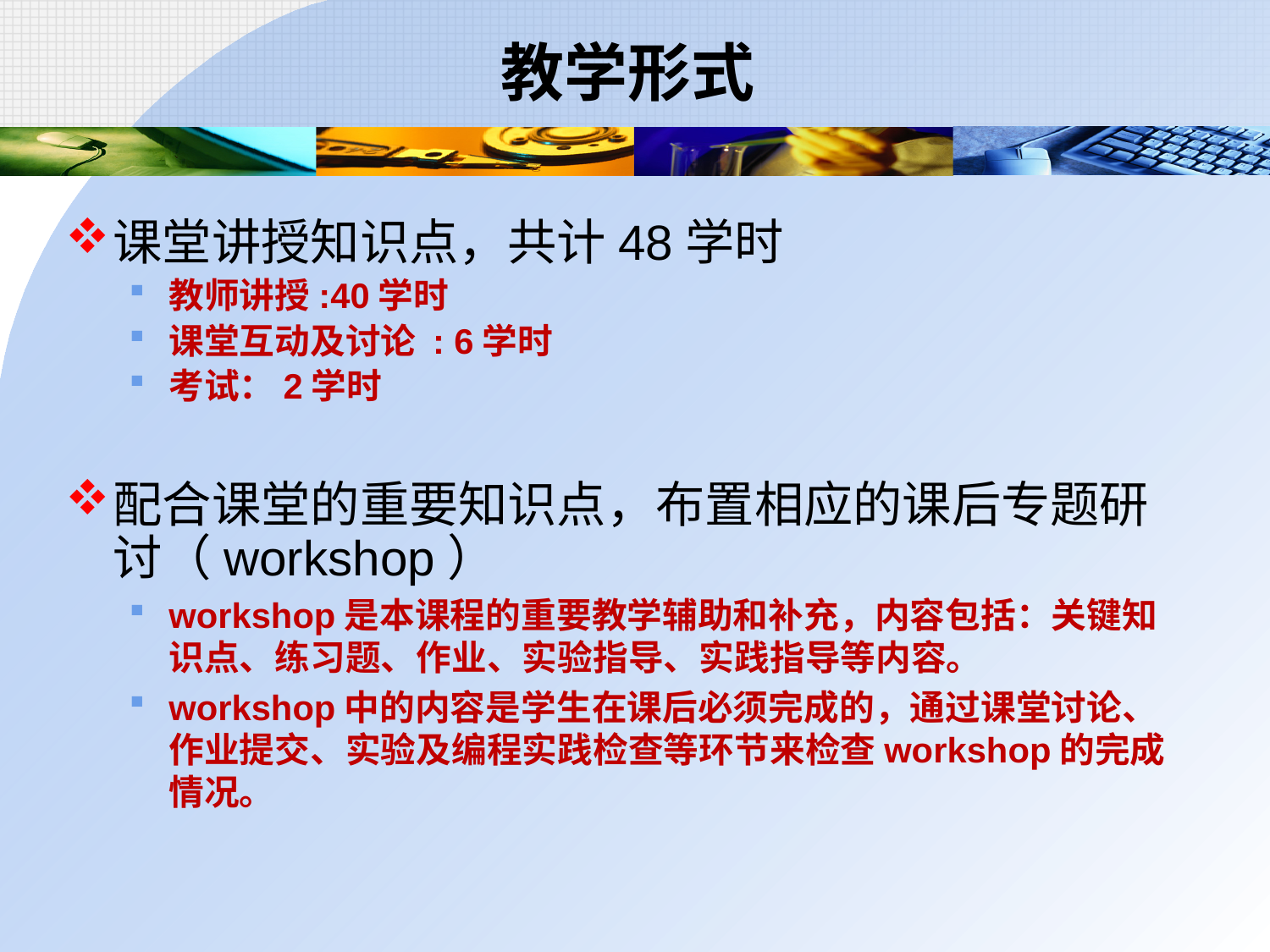

# 教学形式
课堂讲授知识点，共计48学时
教师讲授:40学时
课堂互动及讨论 : 6学时
考试：2学时

配合课堂的重要知识点，布置相应的课后专题研讨（workshop）
workshop是本课程的重要教学辅助和补充，内容包括：关键知识点、练习题、作业、实验指导、实践指导等内容。
workshop中的内容是学生在课后必须完成的，通过课堂讨论、作业提交、实验及编程实践检查等环节来检查workshop的完成情况。